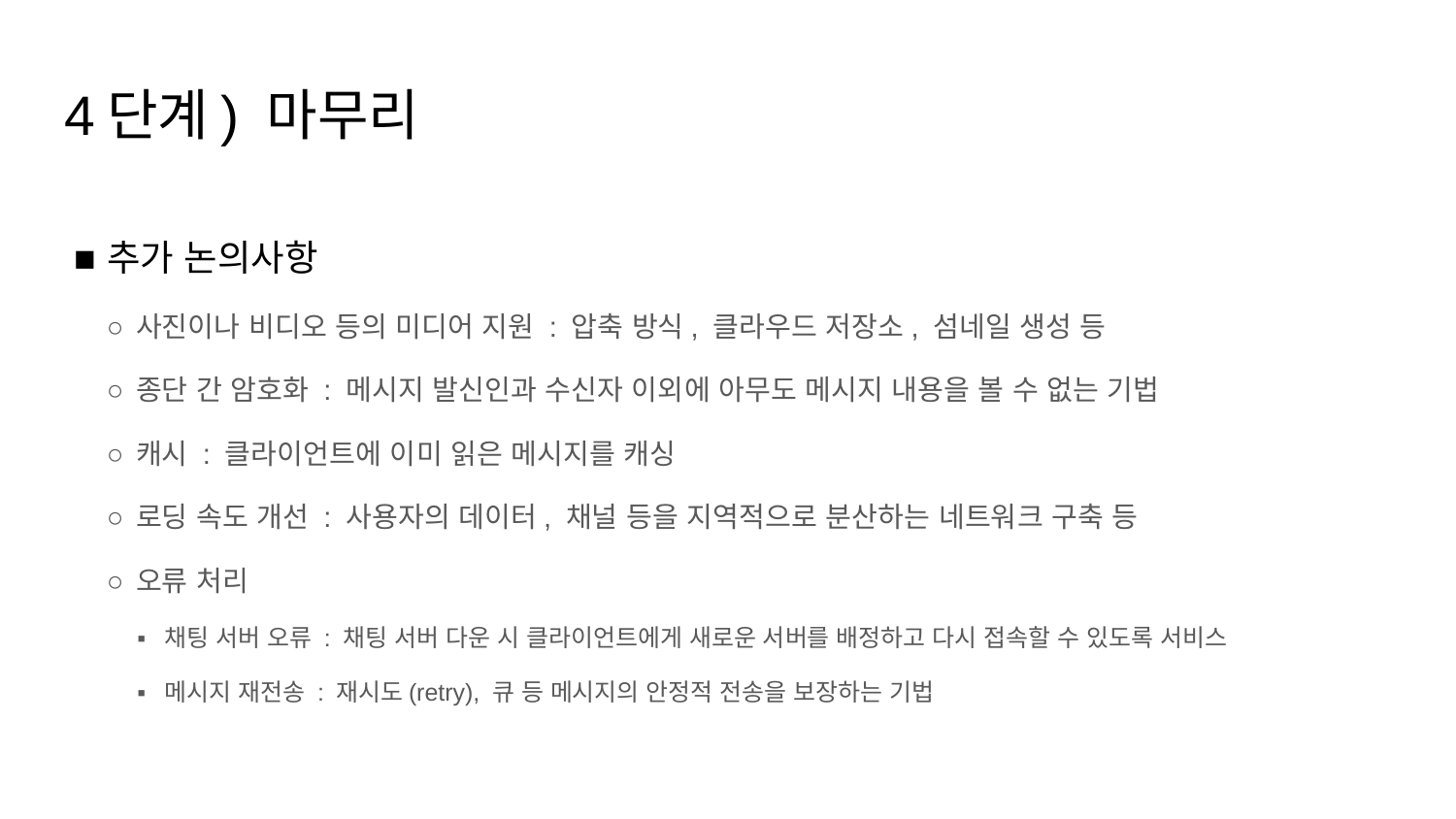

# 4단계) 마무리
추가 논의사항
사진이나 비디오 등의 미디어 지원 : 압축 방식, 클라우드 저장소, 섬네일 생성 등
종단 간 암호화 : 메시지 발신인과 수신자 이외에 아무도 메시지 내용을 볼 수 없는 기법
캐시 : 클라이언트에 이미 읽은 메시지를 캐싱
로딩 속도 개선 : 사용자의 데이터, 채널 등을 지역적으로 분산하는 네트워크 구축 등
오류 처리
채팅 서버 오류 : 채팅 서버 다운 시 클라이언트에게 새로운 서버를 배정하고 다시 접속할 수 있도록 서비스
메시지 재전송 : 재시도(retry), 큐 등 메시지의 안정적 전송을 보장하는 기법